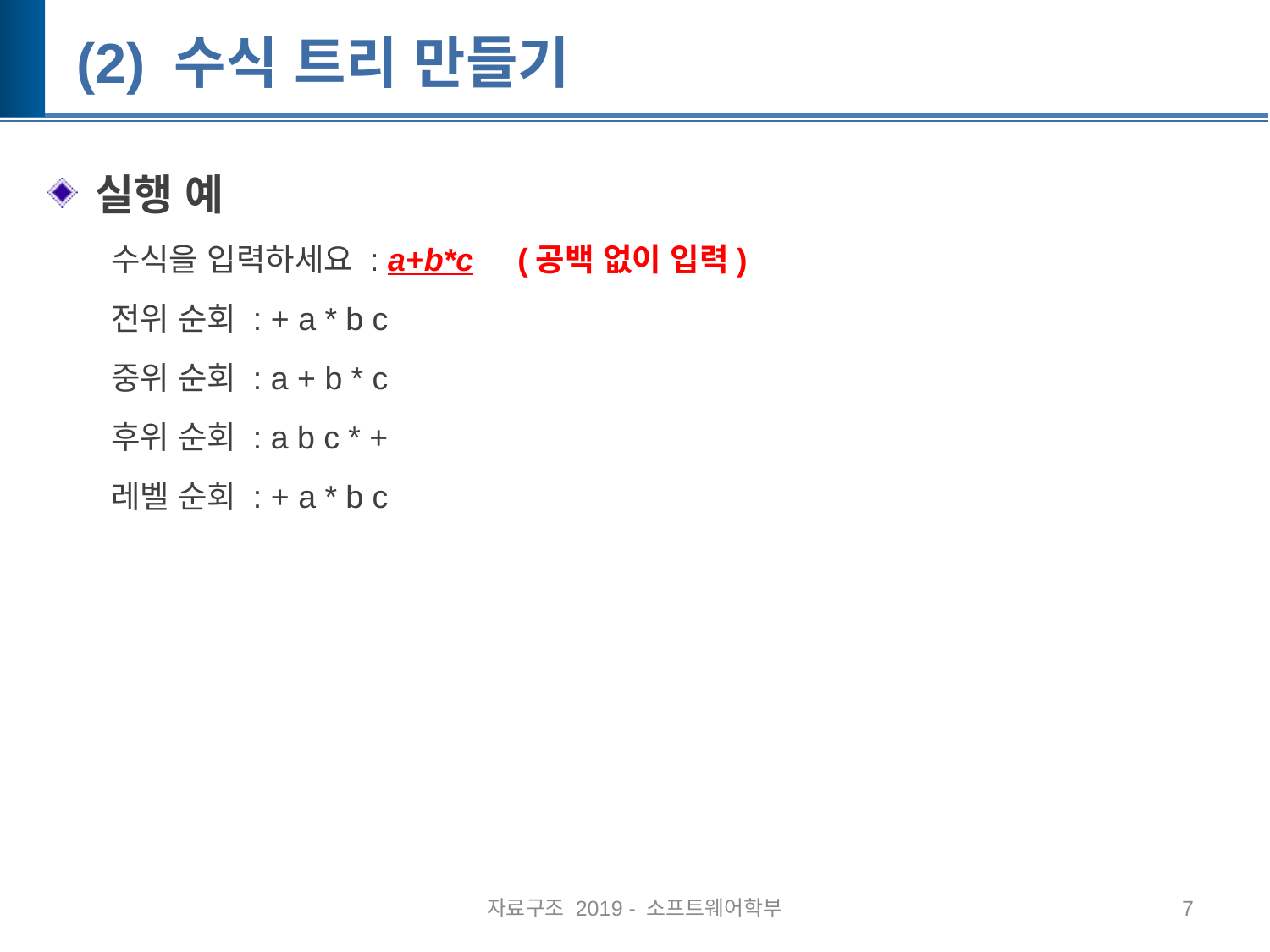

# (2) 수식 트리 만들기
실행 예
수식을 입력하세요 : a+b*c     (공백 없이 입력)
전위 순회 : + a * b c
중위 순회 : a + b * c
후위 순회 : a b c * +
레벨 순회 : + a * b c

자료구조 2019 - 소프트웨어학부
7